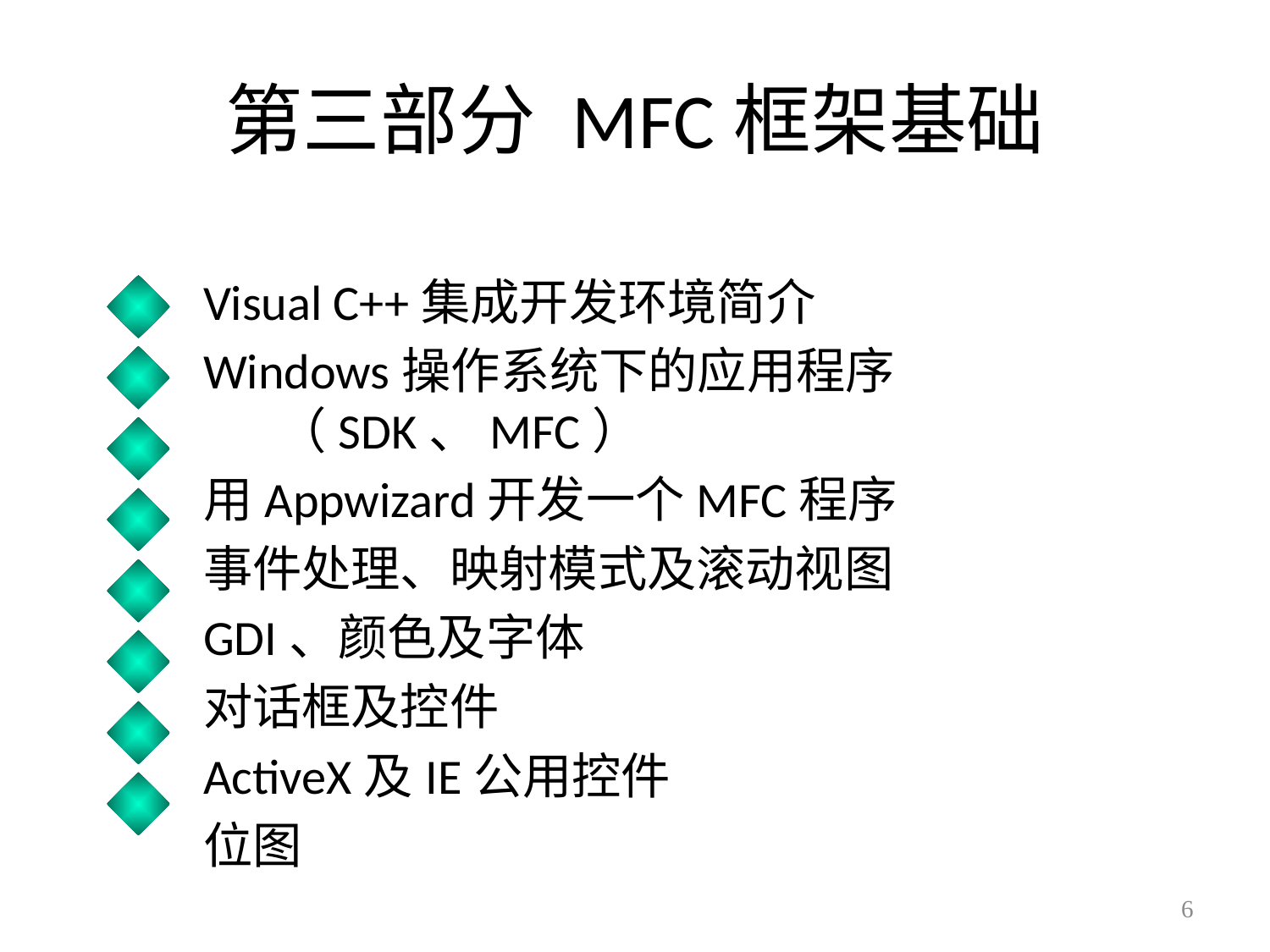

# 第三部分 MFC框架基础
Visual C++集成开发环境简介
Windows操作系统下的应用程序（SDK、MFC）
用Appwizard开发一个MFC程序
事件处理、映射模式及滚动视图
GDI、颜色及字体
对话框及控件
ActiveX及IE公用控件
位图

6